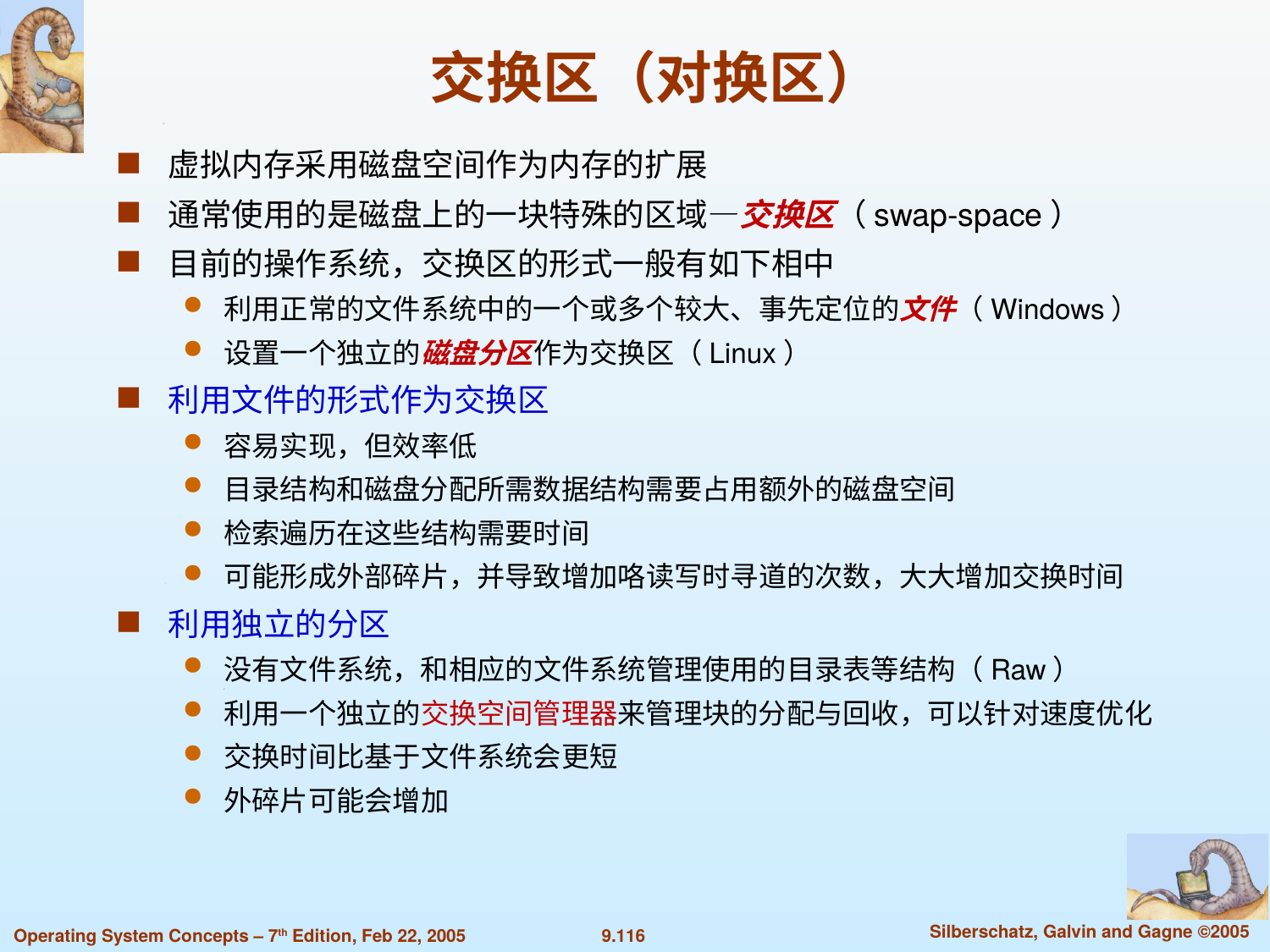

交换区（对换区）
虚拟内存采用磁盘空间作为内存的扩展
通常使用的是磁盘上的一块特殊的区域—交换区（swap-space）
目前的操作系统，交换区的形式一般有如下相中
利用正常的文件系统中的一个或多个较大、事先定位的文件（Windows）
设置一个独立的磁盘分区作为交换区（Linux）
利用文件的形式作为交换区
容易实现，但效率低
目录结构和磁盘分配所需数据结构需要占用额外的磁盘空间
检索遍历在这些结构需要时间
可能形成外部碎片，并导致增加咯读写时寻道的次数，大大增加交换时间
利用独立的分区
没有文件系统，和相应的文件系统管理使用的目录表等结构（Raw）
利用一个独立的交换空间管理器来管理块的分配与回收，可以针对速度优化
交换时间比基于文件系统会更短
外碎片可能会增加